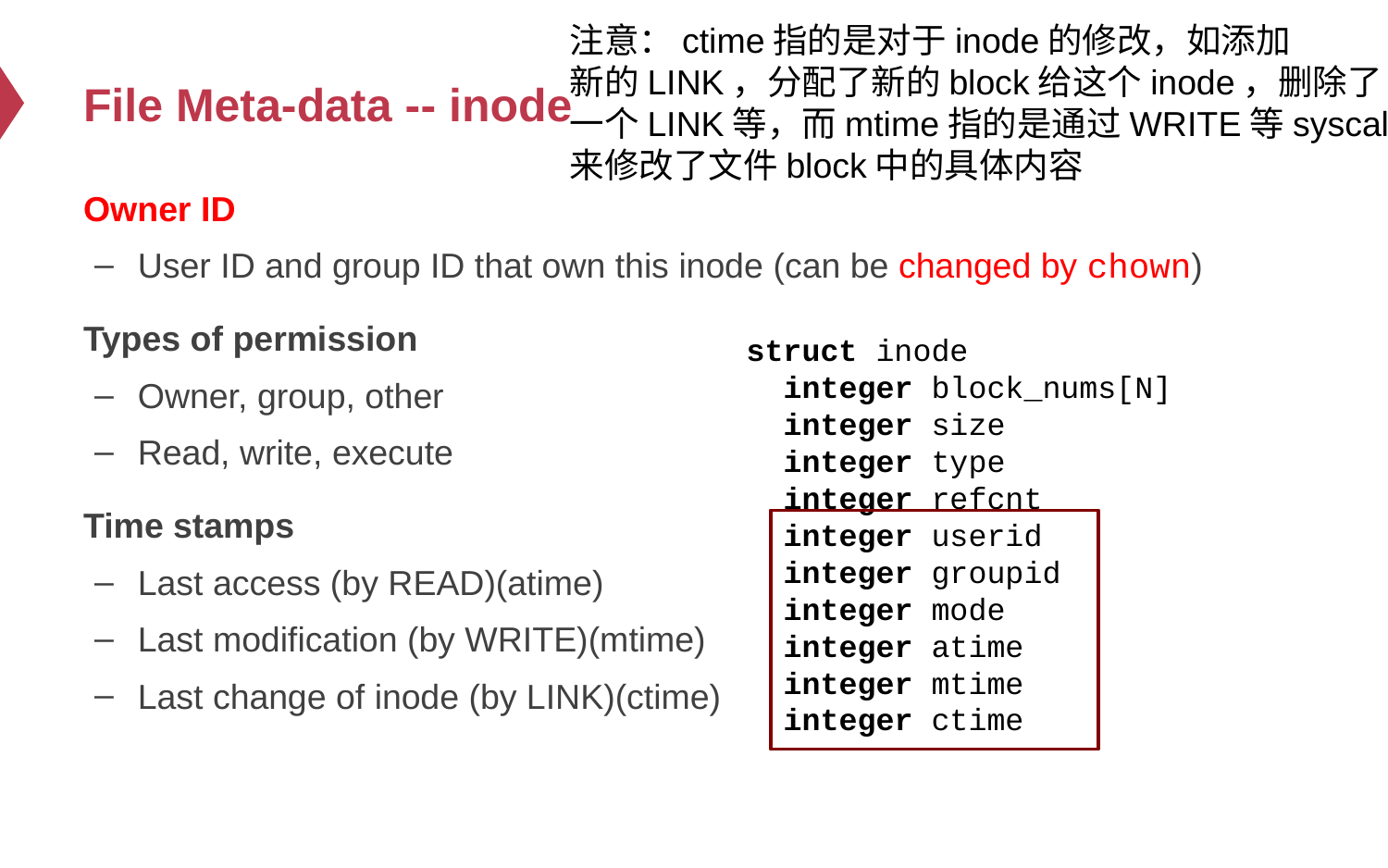

注意：ctime指的是对于inode的修改，如添加
新的LINK，分配了新的block给这个inode，删除了
一个LINK等，而mtime指的是通过WRITE等syscall
来修改了文件block中的具体内容
# File Meta-data -- inode
Owner ID
User ID and group ID that own this inode (can be changed by chown)
Types of permission
Owner, group, other
Read, write, execute
Time stamps
Last access (by READ)(atime)
Last modification (by WRITE)(mtime)
Last change of inode (by LINK)(ctime)

struct inode
  integer block_nums[N]
  integer size
  integer type
  integer refcnt
  integer userid
  integer groupid
  integer mode
  integer atime
  integer mtime
  integer ctime

10